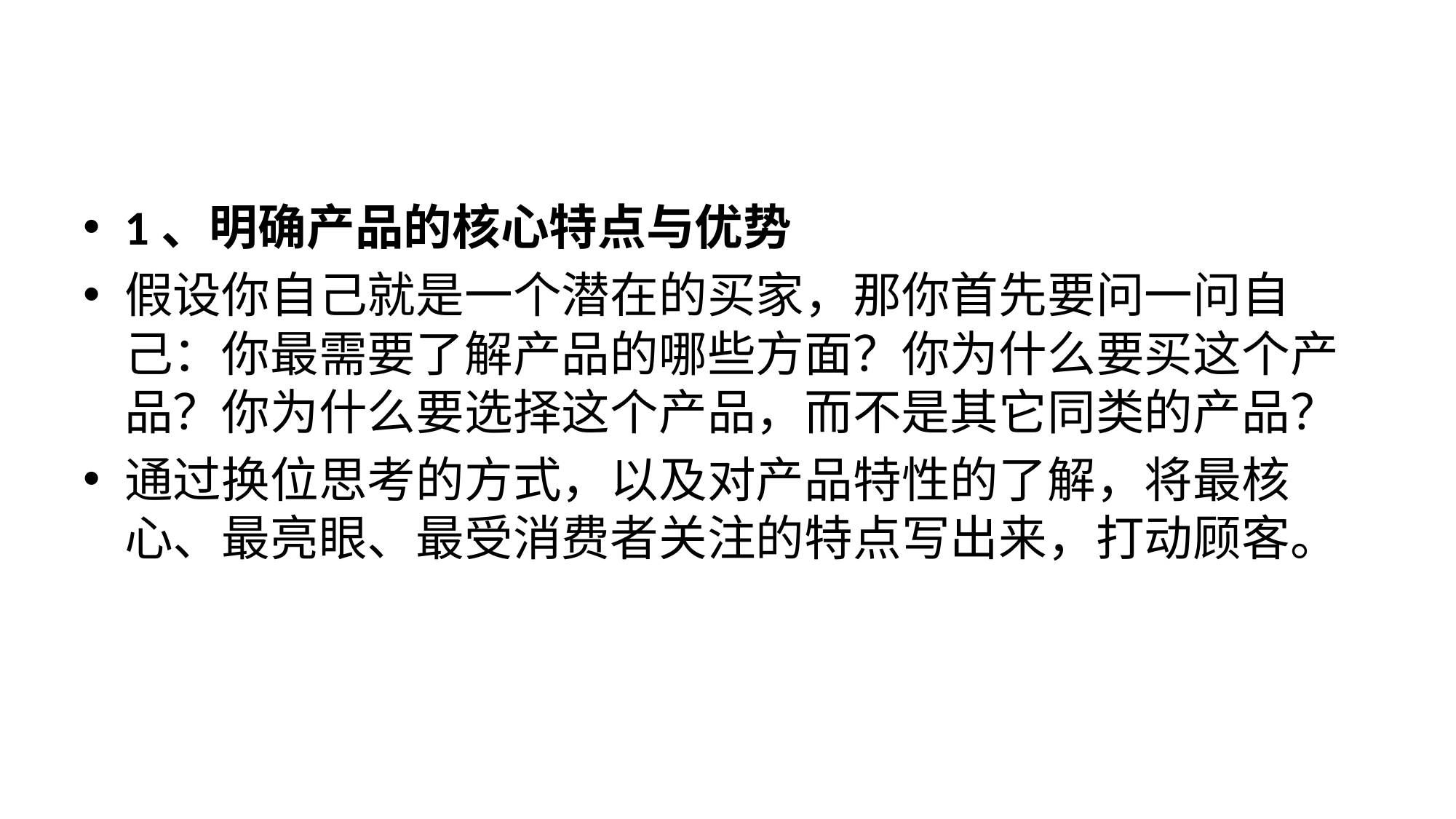

1、明确产品的核心特点与优势
假设你自己就是一个潜在的买家，那你首先要问一问自己：你最需要了解产品的哪些方面？你为什么要买这个产品？你为什么要选择这个产品，而不是其它同类的产品？
通过换位思考的方式，以及对产品特性的了解，将最核心、最亮眼、最受消费者关注的特点写出来，打动顾客。